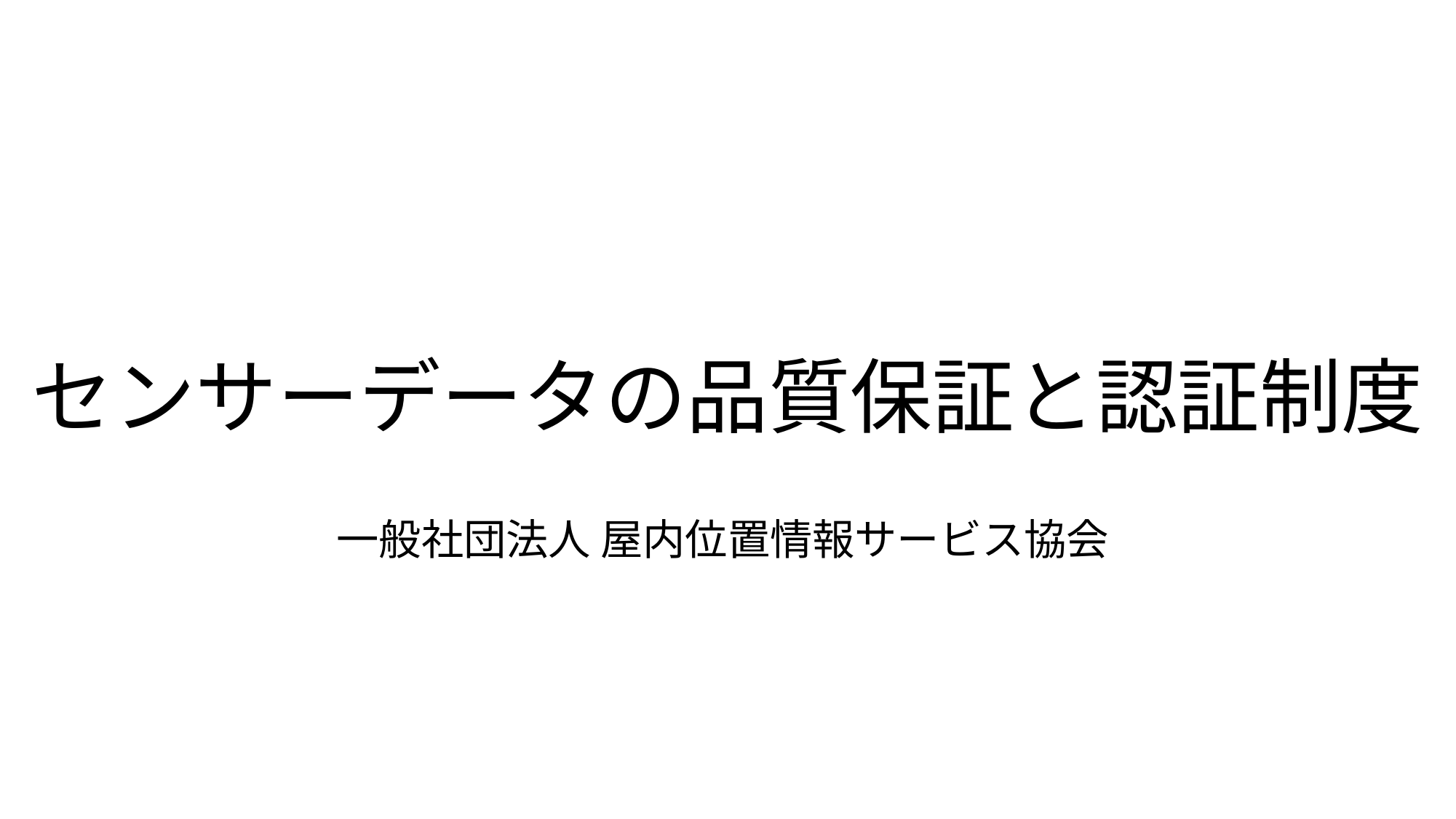

センサーデータの品質保証と認証制度
一般社団法人 屋内位置情報サービス協会